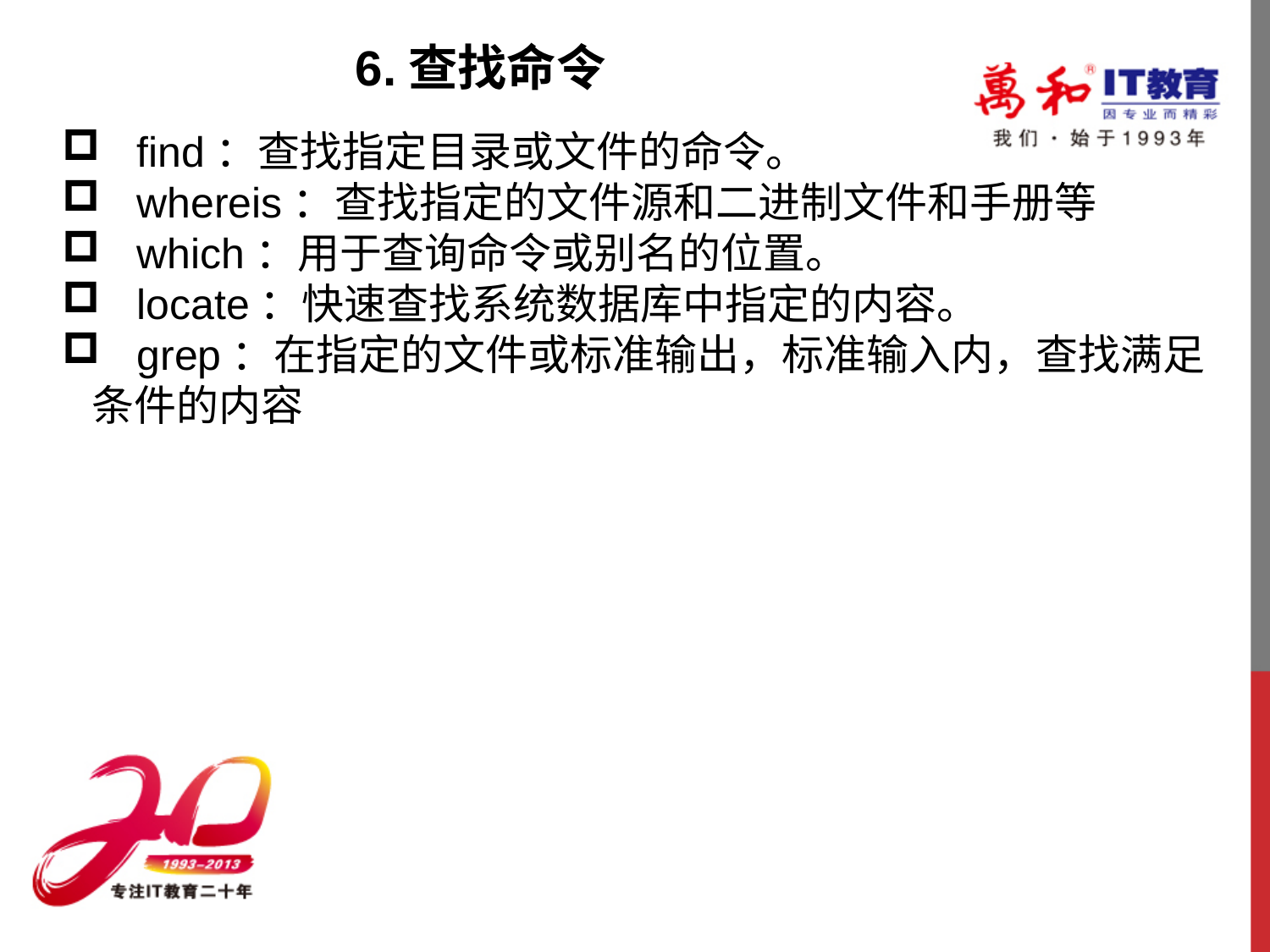

6.查找命令
   find：查找指定目录或文件的命令。
   whereis：查找指定的文件源和二进制文件和手册等
   which：用于查询命令或别名的位置。
   locate：快速查找系统数据库中指定的内容。
   grep：在指定的文件或标准输出，标准输入内，查找满足条件的内容